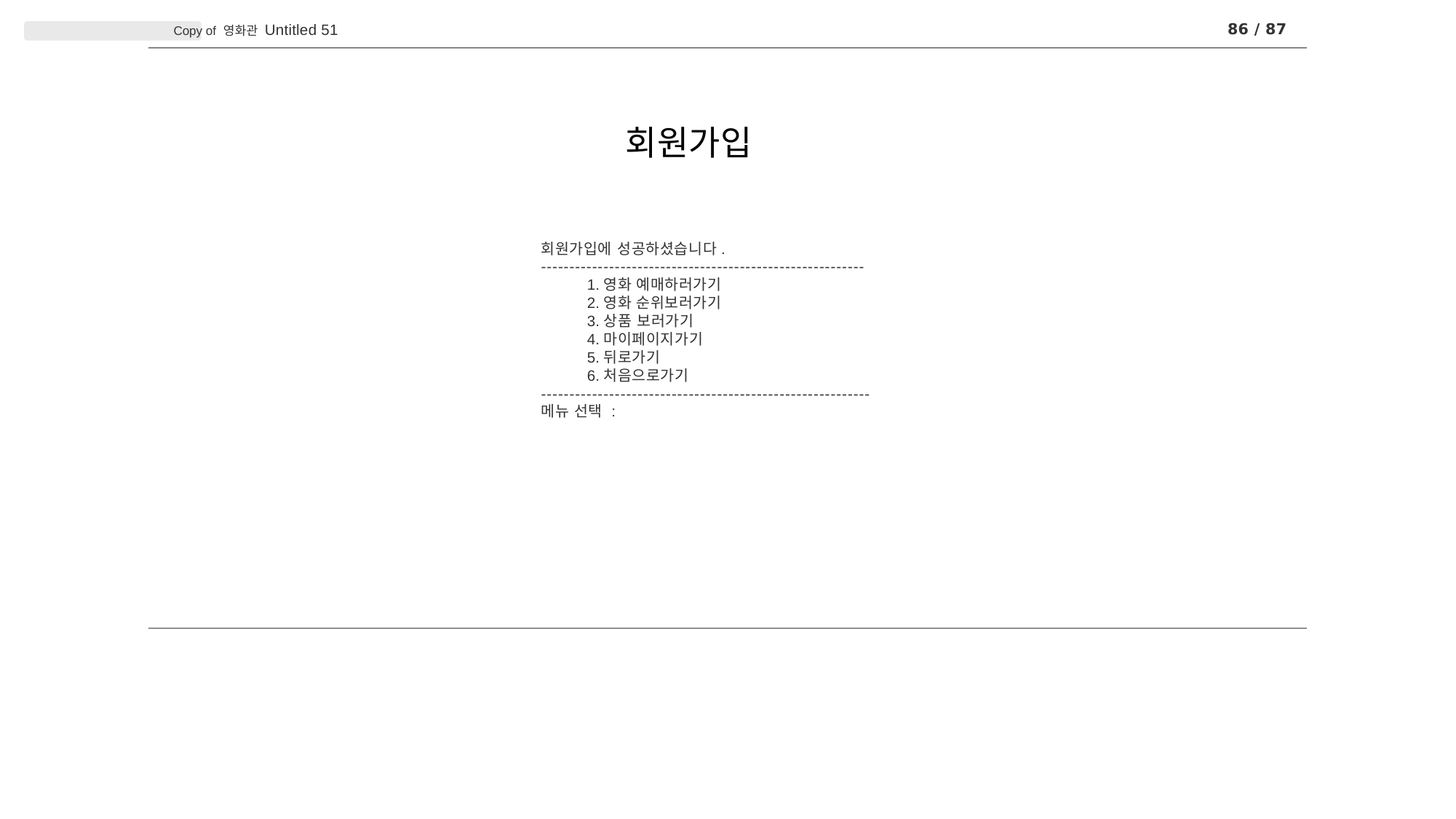

86 / 87
Copy of 영화관 Untitled 51

# 회원가입
회원가입에 성공하셨습니다.
---------------------------------------------------------
영화 예매하러가기
영화 순위보러가기
상품 보러가기
마이페이지가기
뒤로가기
처음으로가기
----------------------------------------------------------
메뉴 선택 :